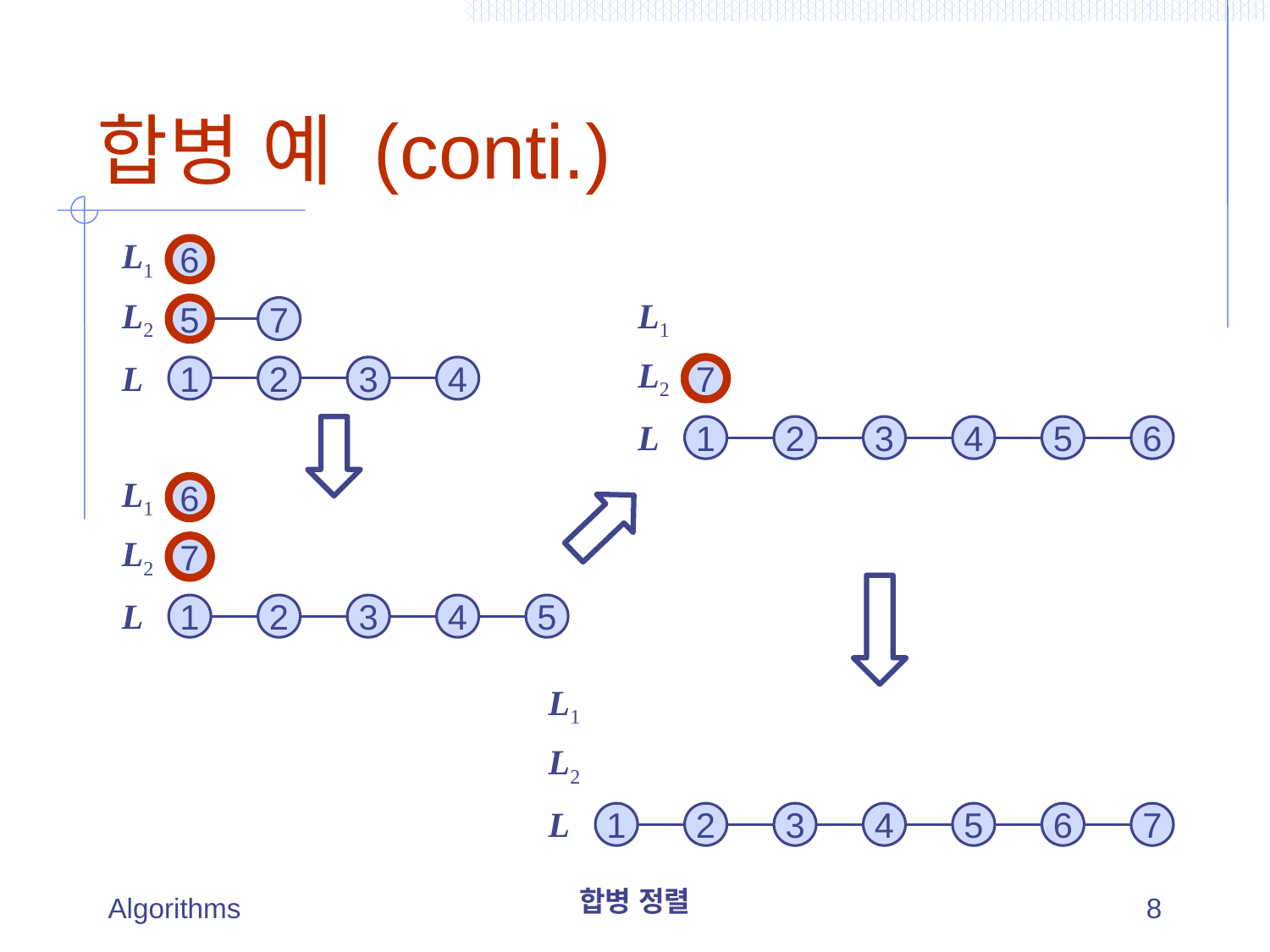

# 합병 예 (conti.)
L1
6
L2
5
7
L1
L
1
2
3
4
L2
7

L
1
2
3
4
5
6
L1
6

L2
7

L
1
2
3
4
5
L1
L2
L
1
2
3
4
5
6
7
Algorithms
합병 정렬
8